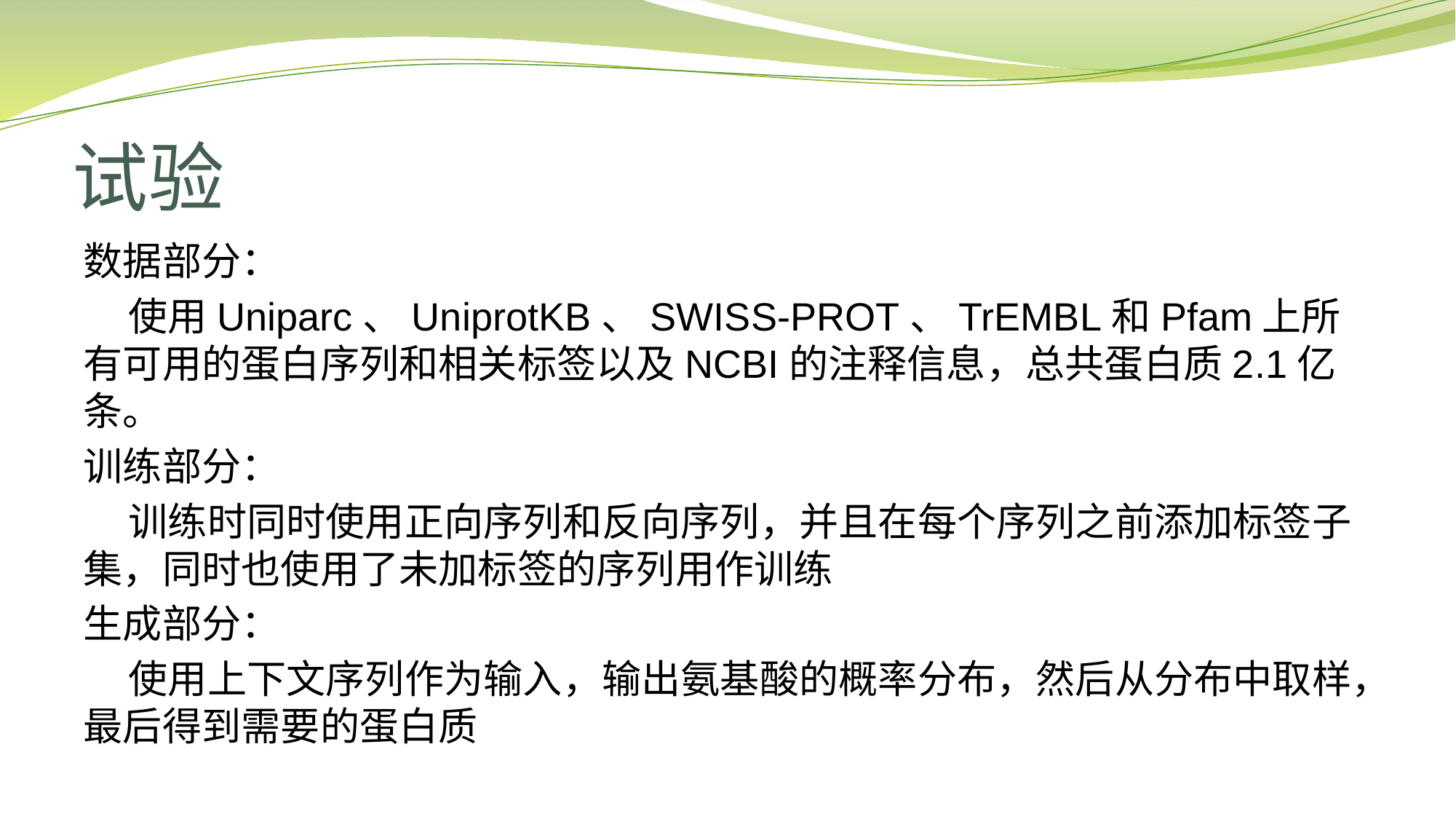

# 试验
数据部分：
    使用Uniparc、UniprotKB、SWISS-PROT、TrEMBL和Pfam上所有可用的蛋白序列和相关标签以及NCBI的注释信息，总共蛋白质2.1亿条。
训练部分：
    训练时同时使用正向序列和反向序列，并且在每个序列之前添加标签子集，同时也使用了未加标签的序列用作训练
生成部分：
    使用上下文序列作为输入，输出氨基酸的概率分布，然后从分布中取样，最后得到需要的蛋白质